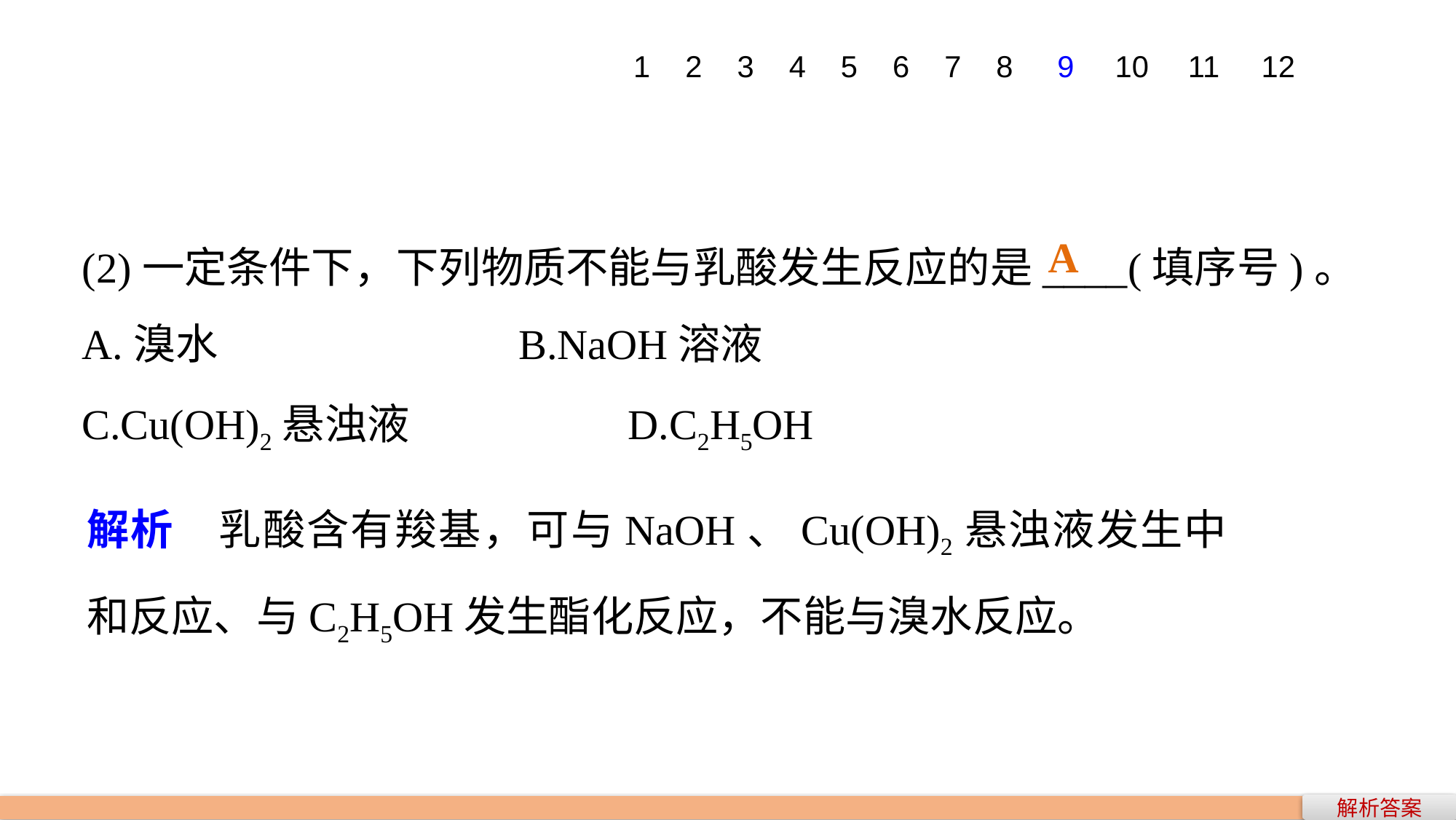

1
2
3
4
5
6
7
8
9
10
11
12
(2)一定条件下，下列物质不能与乳酸发生反应的是____(填序号)。
A.溴水  			B.NaOH溶液
C.Cu(OH)2悬浊液  		D.C2H5OH
A
解析　乳酸含有羧基，可与NaOH、Cu(OH)2悬浊液发生中和反应、与C2H5OH发生酯化反应，不能与溴水反应。
解析答案